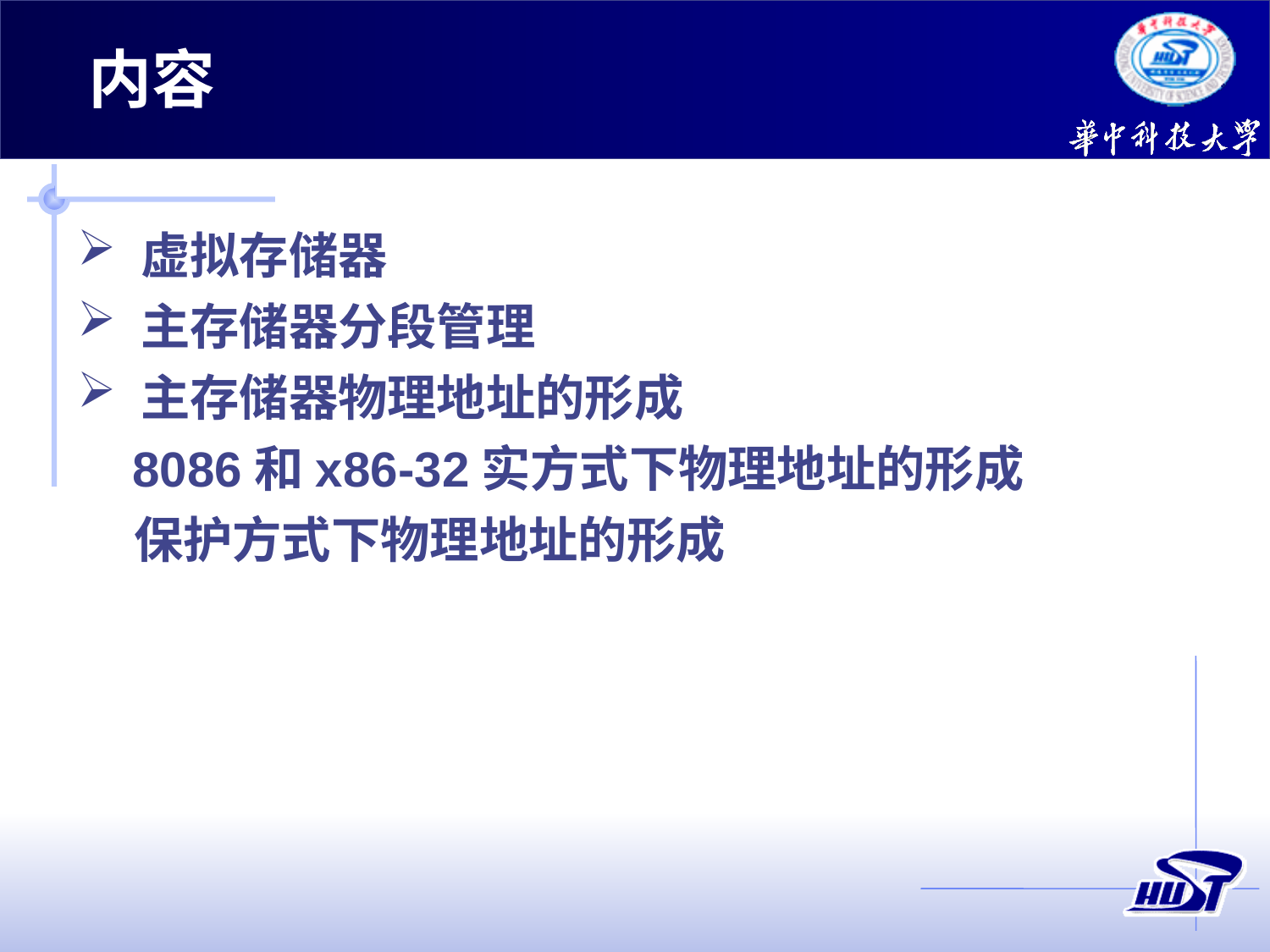

内容
虚拟存储器
主存储器分段管理
主存储器物理地址的形成
    8086和x86-32实方式下物理地址的形成
    保护方式下物理地址的形成